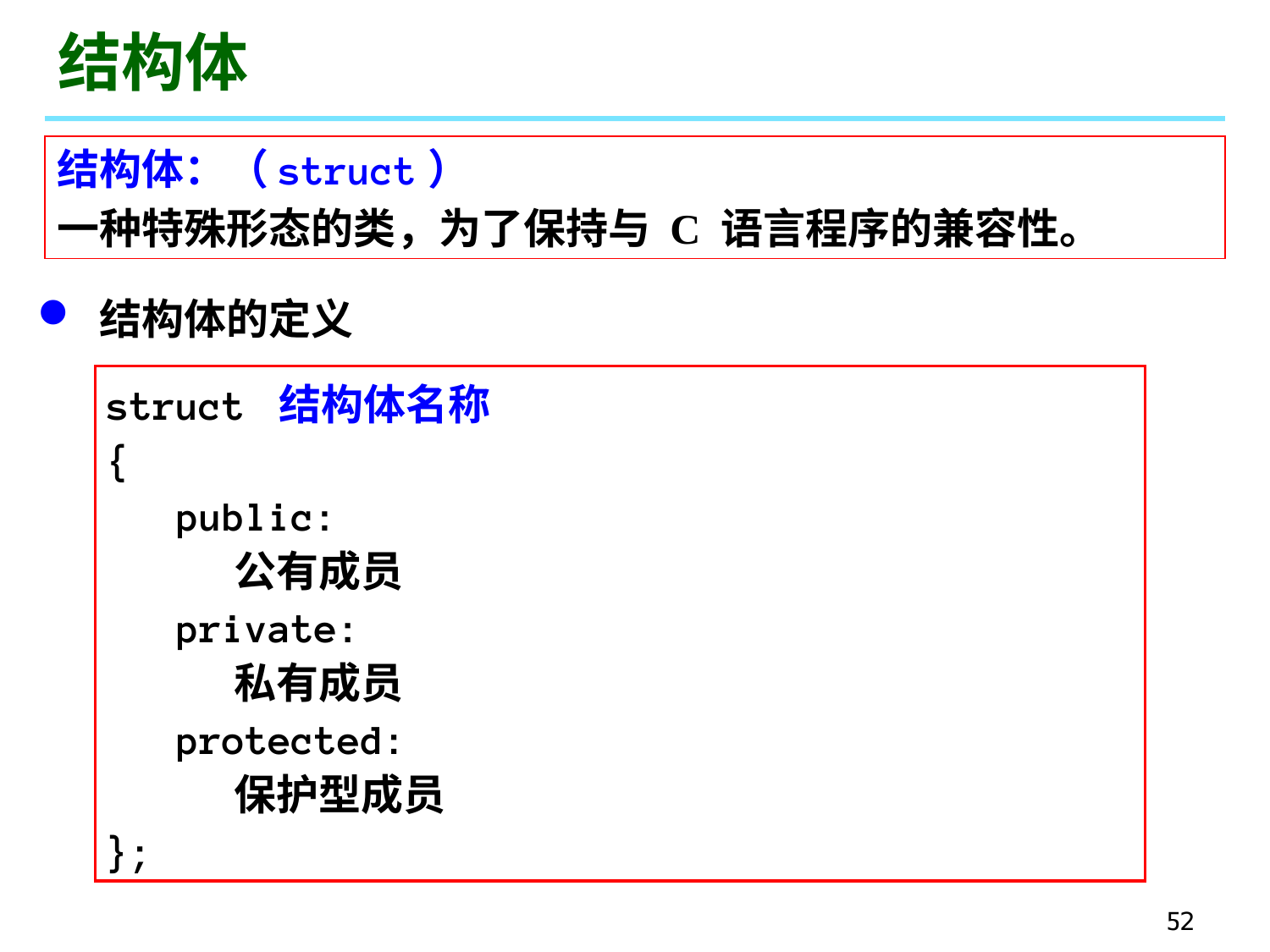

# 结构体
结构体：（struct）
一种特殊形态的类，为了保持与 C 语言程序的兼容性。
 结构体的定义
struct 结构体名称
{
   public:
	公有成员
   private:
	私有成员
   protected:
	保护型成员
};
52